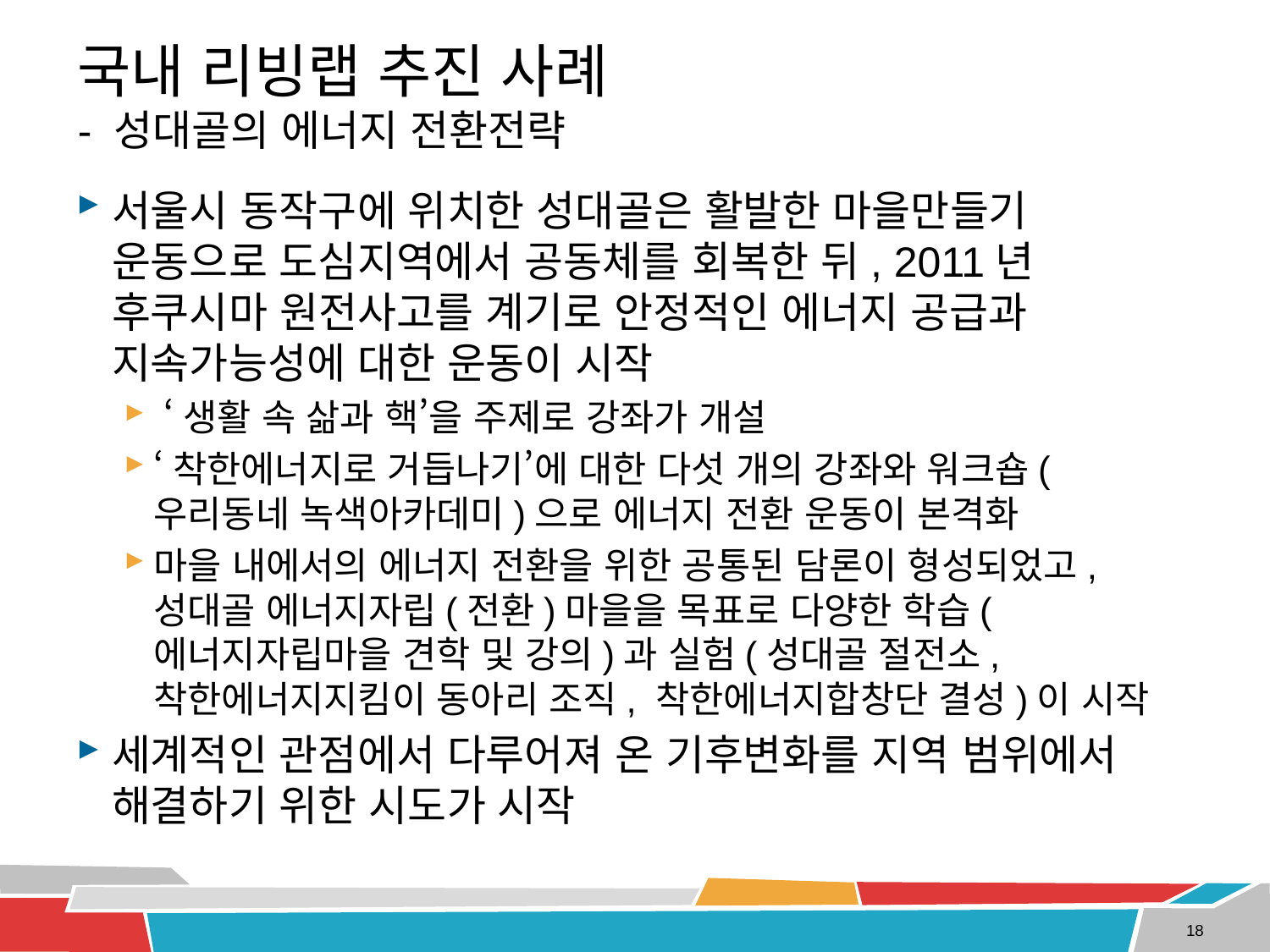

# 국내 리빙랩 추진 사례 - 성대골의 에너지 전환전략
서울시 동작구에 위치한 성대골은 활발한 마을만들기 운동으로 도심지역에서 공동체를 회복한 뒤, 2011년 후쿠시마 원전사고를 계기로 안정적인 에너지 공급과 지속가능성에 대한 운동이 시작
 ‘생활 속 삶과 핵’을 주제로 강좌가 개설
‘착한에너지로 거듭나기’에 대한 다섯 개의 강좌와 워크숍(우리동네 녹색아카데미)으로 에너지 전환 운동이 본격화
마을 내에서의 에너지 전환을 위한 공통된 담론이 형성되었고, 성대골 에너지자립(전환)마을을 목표로 다양한 학습(에너지자립마을 견학 및 강의)과 실험(성대골 절전소, 착한에너지지킴이 동아리 조직, 착한에너지합창단 결성)이 시작
세계적인 관점에서 다루어져 온 기후변화를 지역 범위에서 해결하기 위한 시도가 시작

18